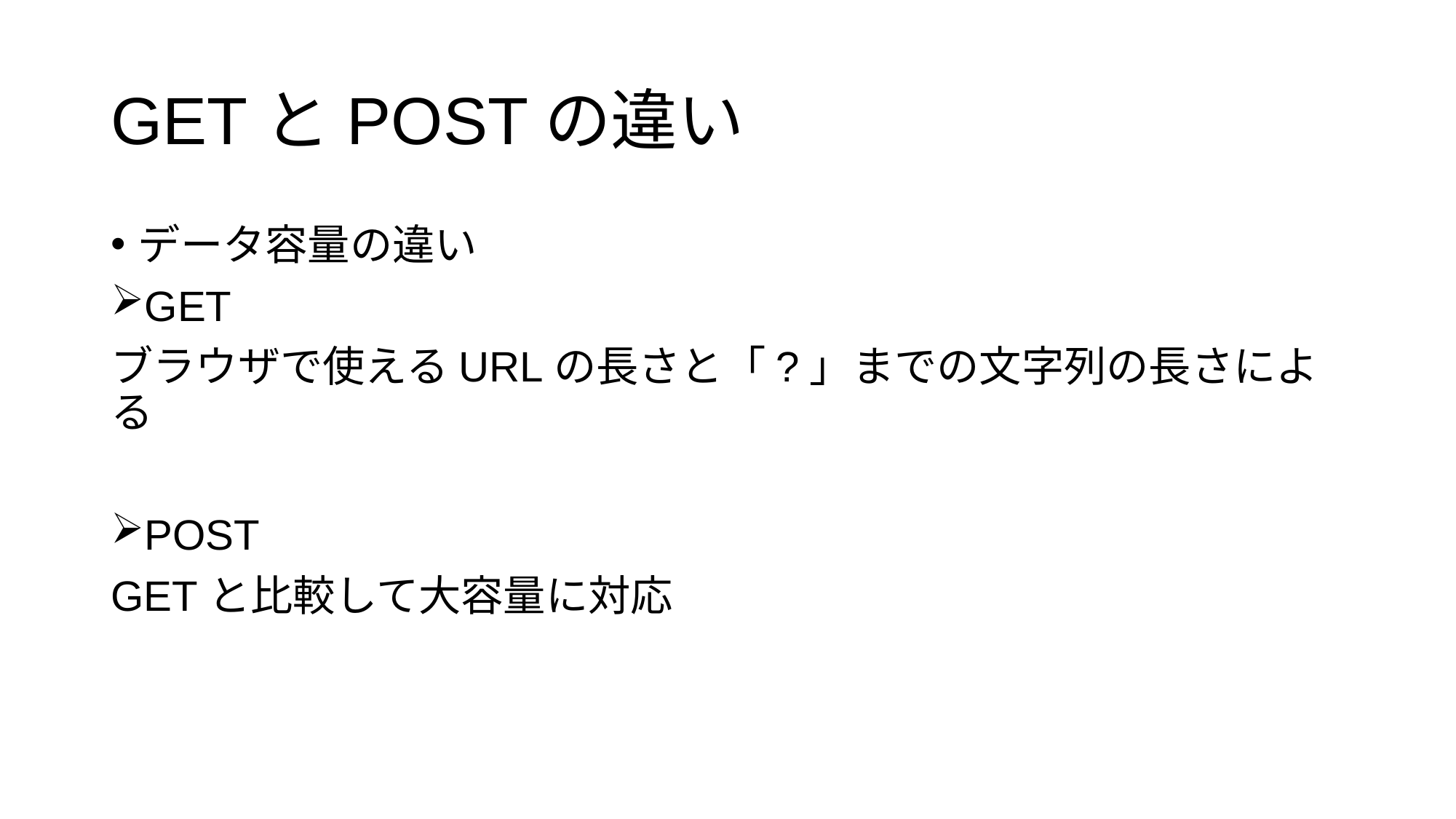

# GETとPOSTの違い
データ容量の違い
GET
ブラウザで使えるURLの長さと「?」までの文字列の長さによる

POST
GETと比較して大容量に対応